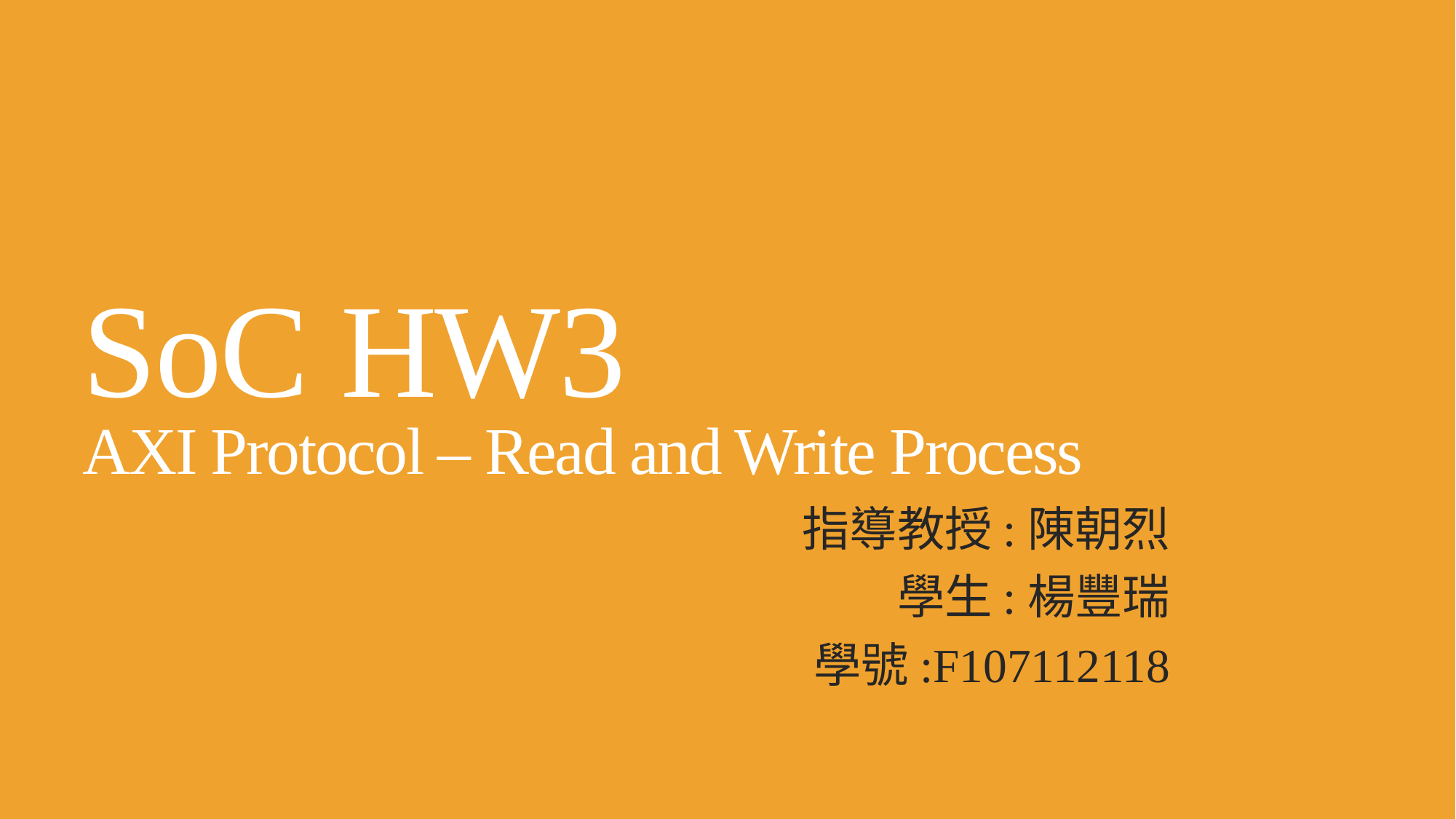

# SoC HW3 AXI Protocol – Read and Write Process
指導教授:陳朝烈
學生:楊豐瑞
學號:F107112118